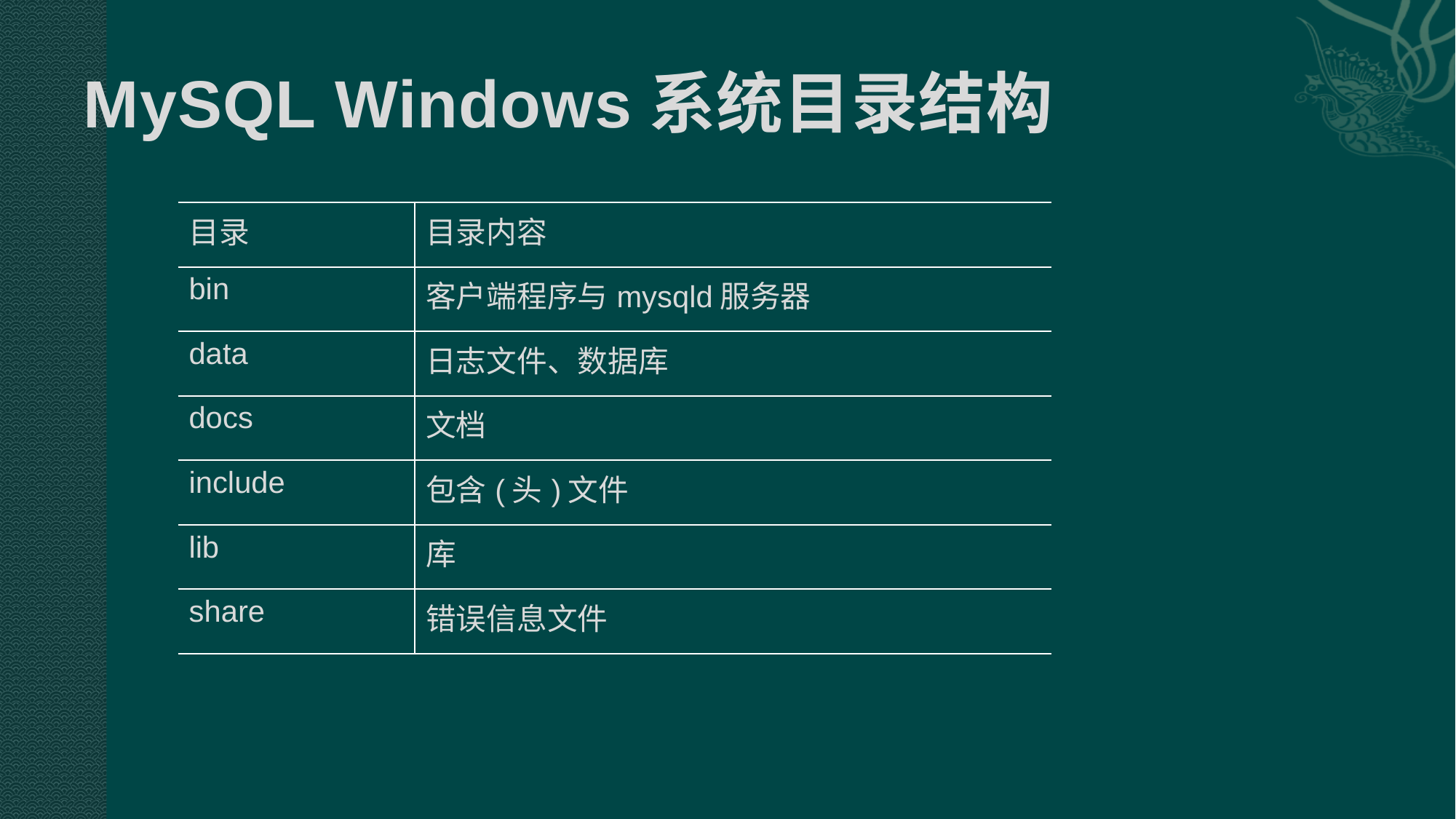

# MySQL Windows系统目录结构
| 目录 | 目录内容 |
| --- | --- |
| bin | 客户端程序与mysqld服务器 |
| data | 日志文件、数据库 |
| docs | 文档 |
| include | 包含(头)文件 |
| lib | 库 |
| share | 错误信息文件 |